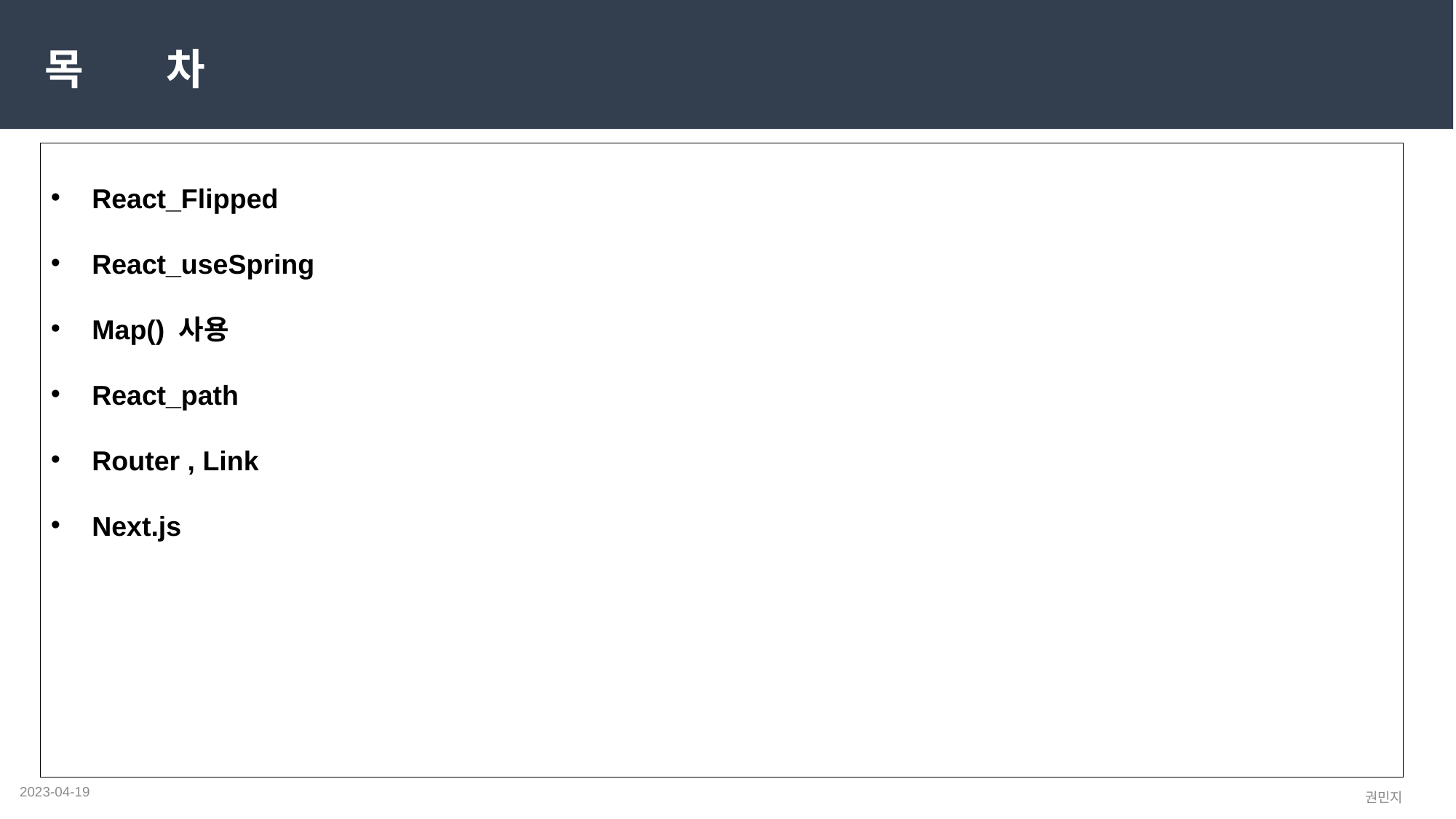

목       차
React_Flipped
React_useSpring
Map() 사용
React_path
Router , Link
Next.js
2023-04-19
권민지